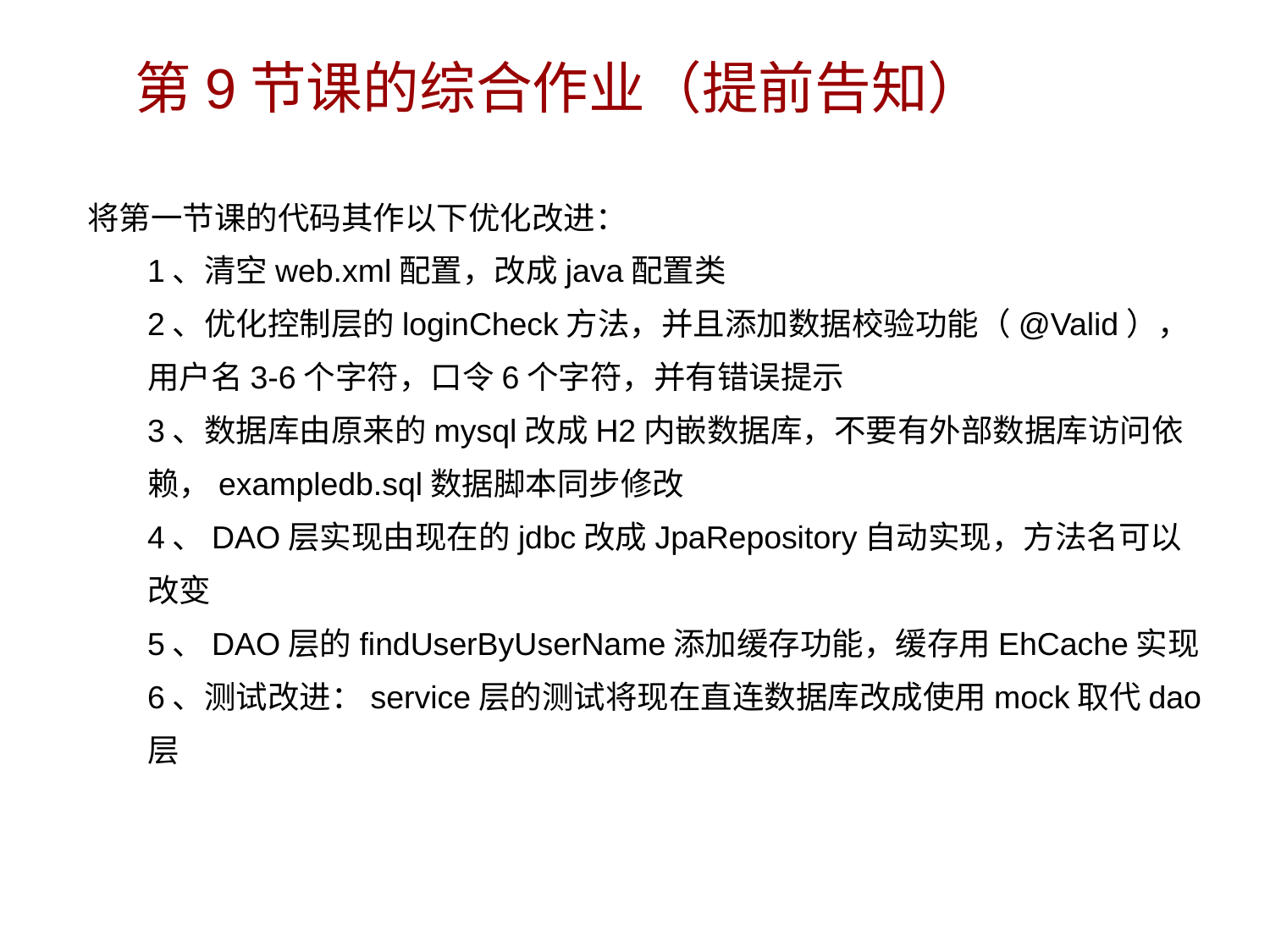

# 第9节课的综合作业（提前告知）
将第一节课的代码其作以下优化改进：
1、清空web.xml配置，改成java配置类
2、优化控制层的loginCheck方法，并且添加数据校验功能（@Valid），用户名3-6个字符，口令6个字符，并有错误提示
3、数据库由原来的mysql改成H2内嵌数据库，不要有外部数据库访问依赖，exampledb.sql数据脚本同步修改
4、DAO层实现由现在的jdbc改成JpaRepository自动实现，方法名可以改变
5、DAO层的findUserByUserName添加缓存功能，缓存用EhCache实现
6、测试改进：service层的测试将现在直连数据库改成使用mock取代dao层